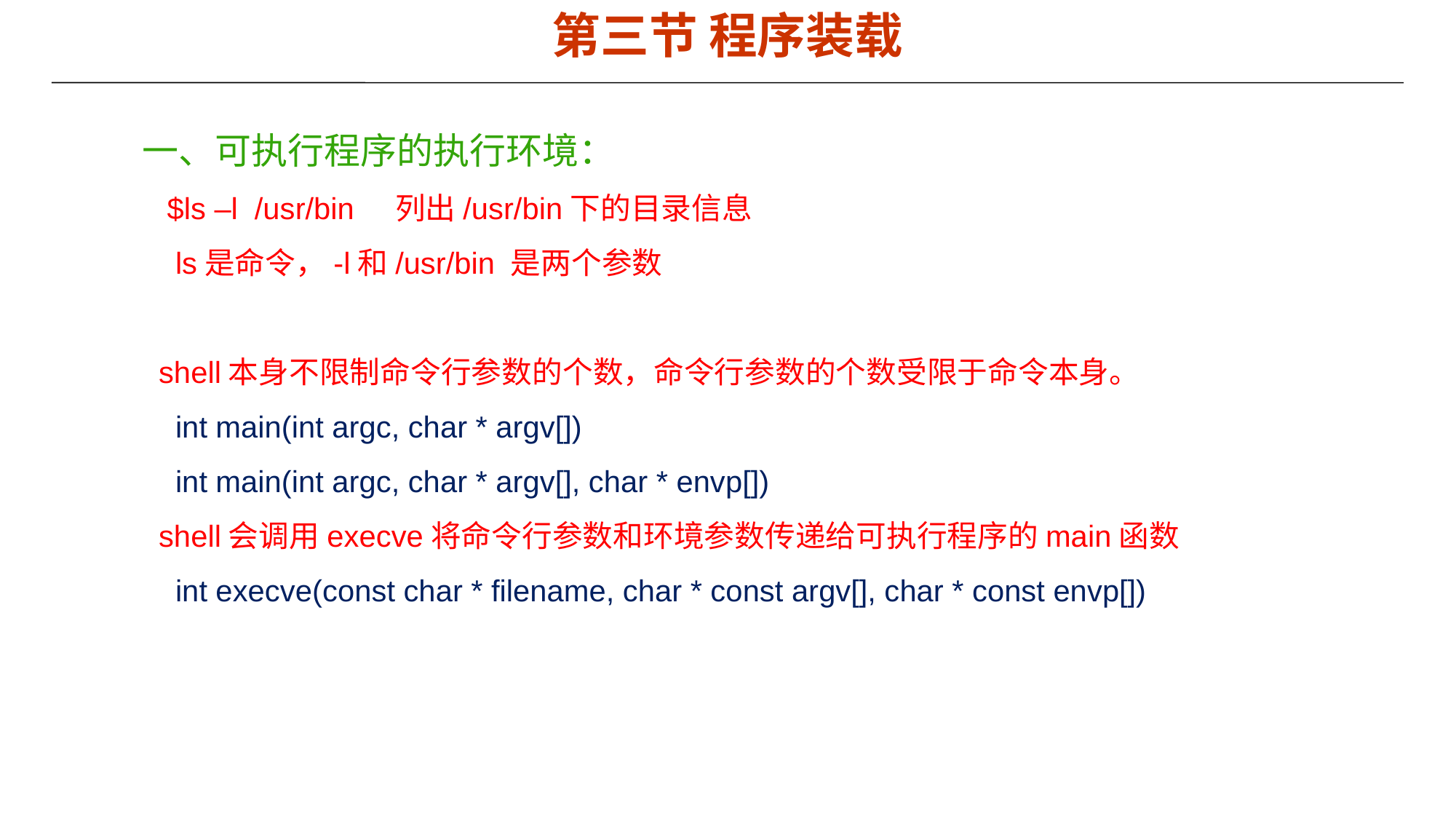

第三节 程序装载

一、可执行程序的执行环境：
   $ls –l  /usr/bin    列出/usr/bin下的目录信息
    ls是命令，-l和/usr/bin 是两个参数

  shell本身不限制命令行参数的个数，命令行参数的个数受限于命令本身。
    int main(int argc, char * argv[])
    int main(int argc, char * argv[], char * envp[])
  shell会调用execve将命令行参数和环境参数传递给可执行程序的main函数
    int execve(const char * filename, char * const argv[], char * const envp[])